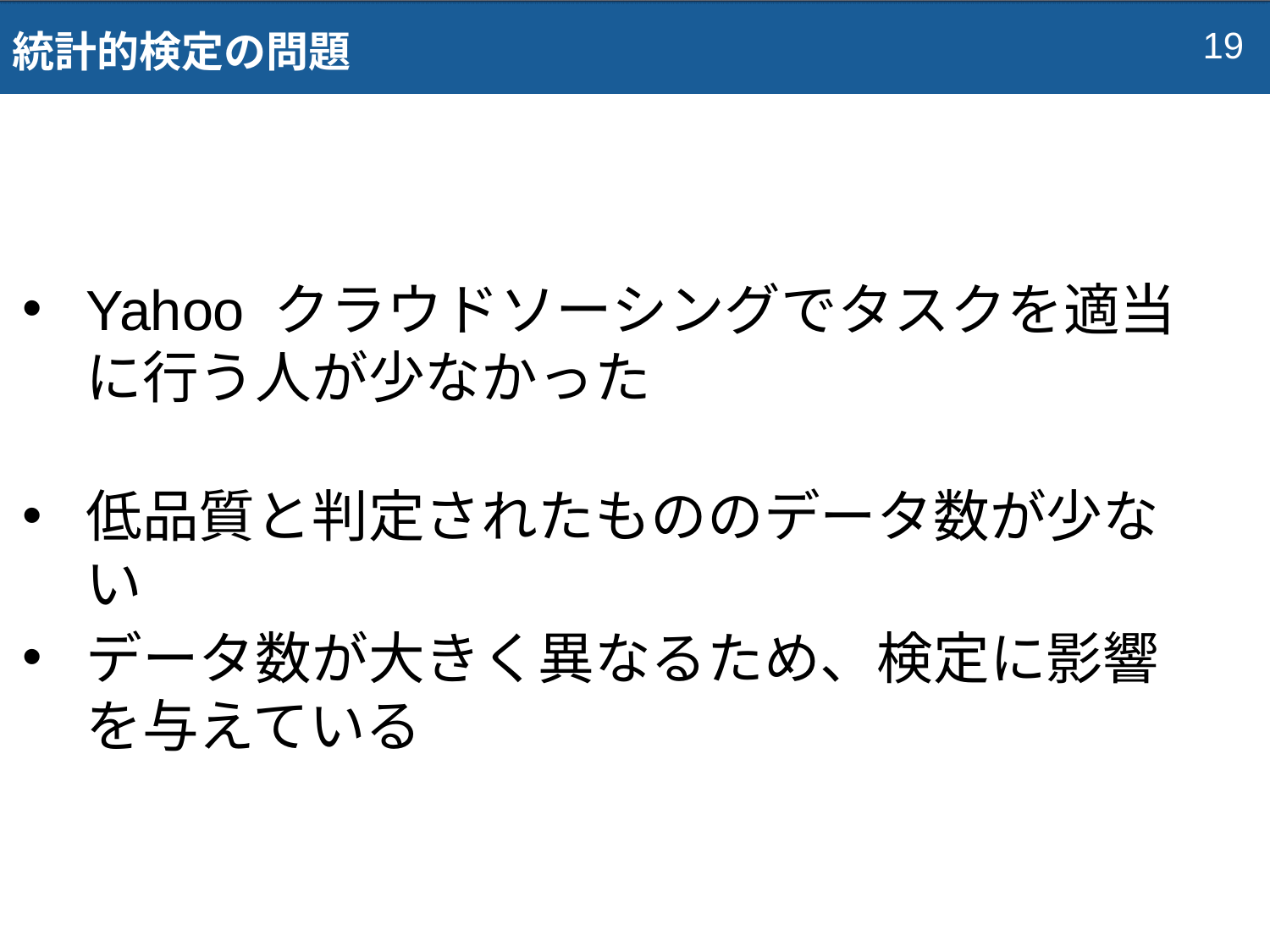

統計的検定の問題
19
Yahoo クラウドソーシングでタスクを適当に行う人が少なかった
低品質と判定されたもののデータ数が少ない
データ数が大きく異なるため、検定に影響を与えている